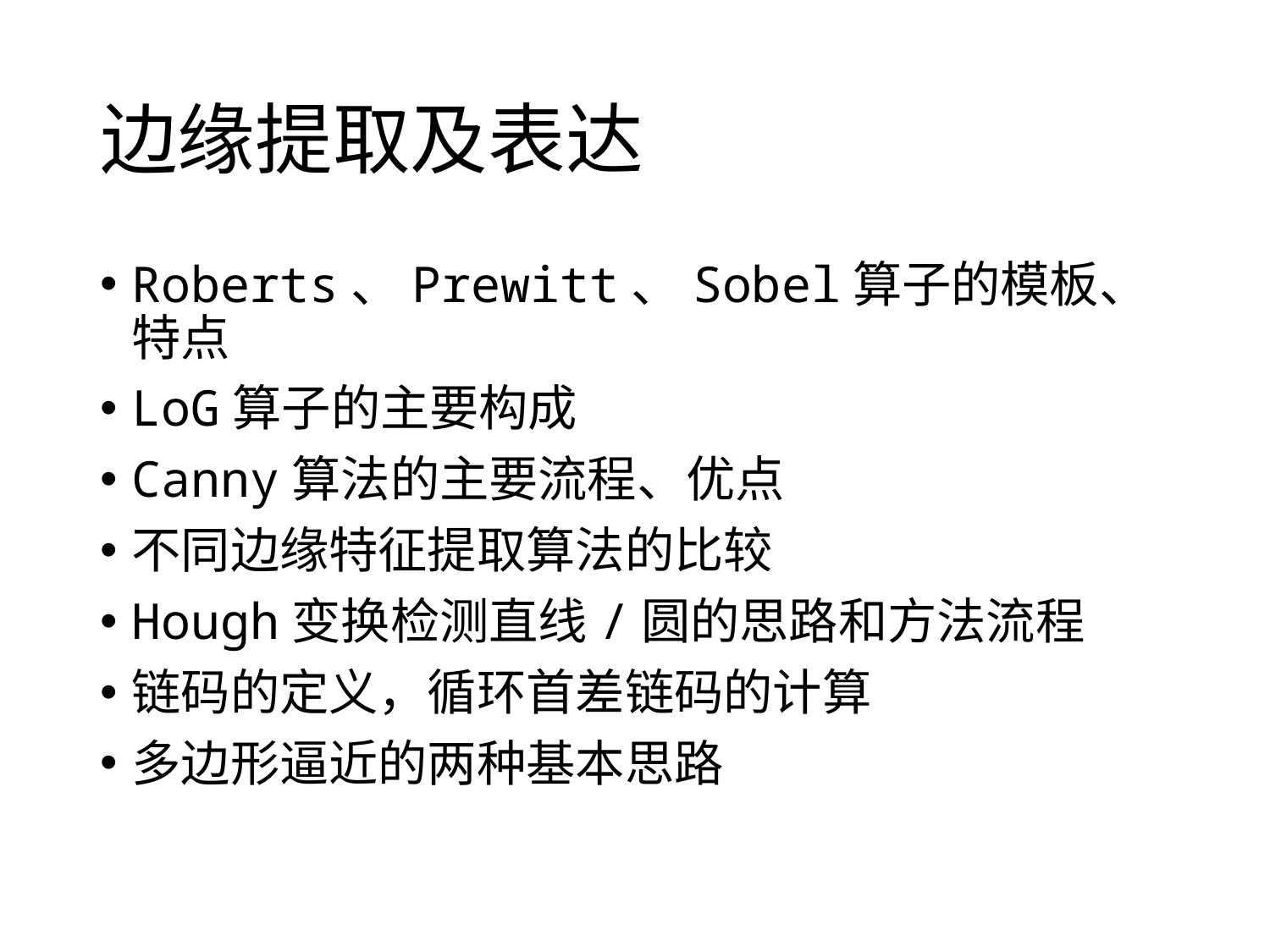

# 边缘提取及表达
Roberts、Prewitt、Sobel算子的模板、特点
LoG算子的主要构成
Canny算法的主要流程、优点
不同边缘特征提取算法的比较
Hough变换检测直线/圆的思路和方法流程
链码的定义，循环首差链码的计算
多边形逼近的两种基本思路